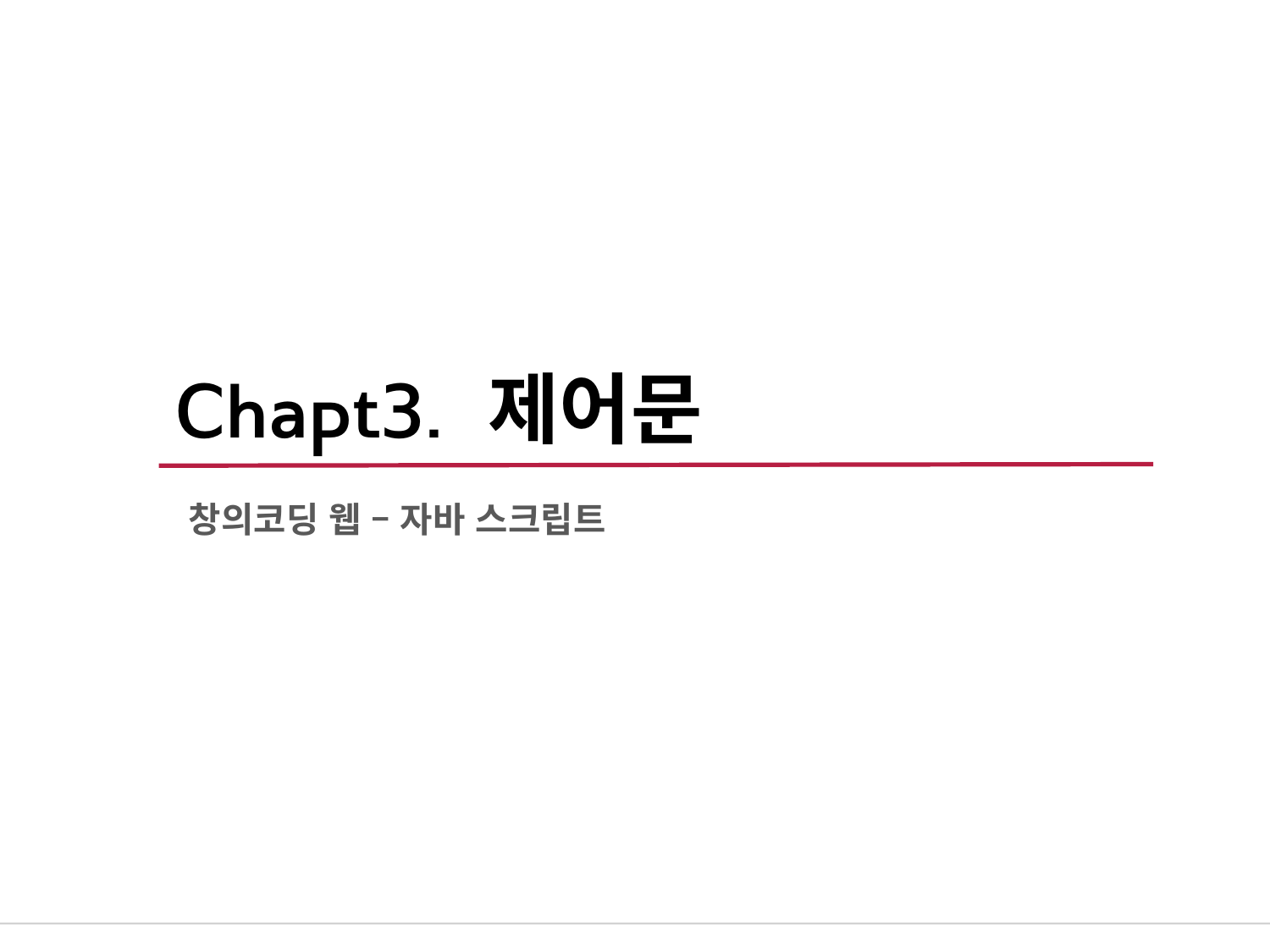

# Chapt3. 제어문
창의코딩 웹 – 자바 스크립트